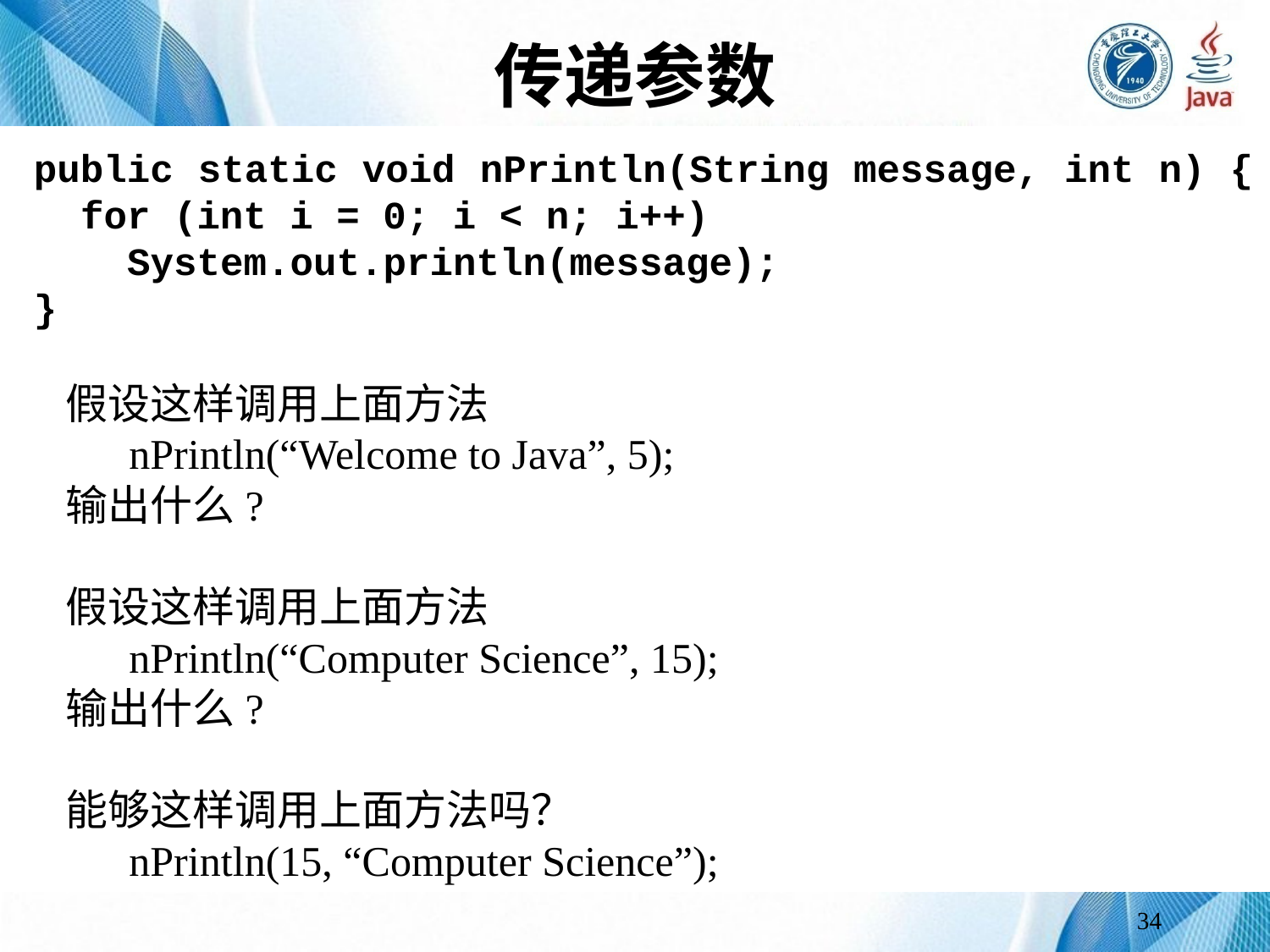

# 传递参数
public static void nPrintln(String message, int n) {
  for (int i = 0; i < n; i++)
    System.out.println(message);
}
假设这样调用上面方法
nPrintln(“Welcome to Java”, 5);
输出什么?

假设这样调用上面方法
nPrintln(“Computer Science”, 15);
输出什么?

能够这样调用上面方法吗？
nPrintln(15, “Computer Science”);
34